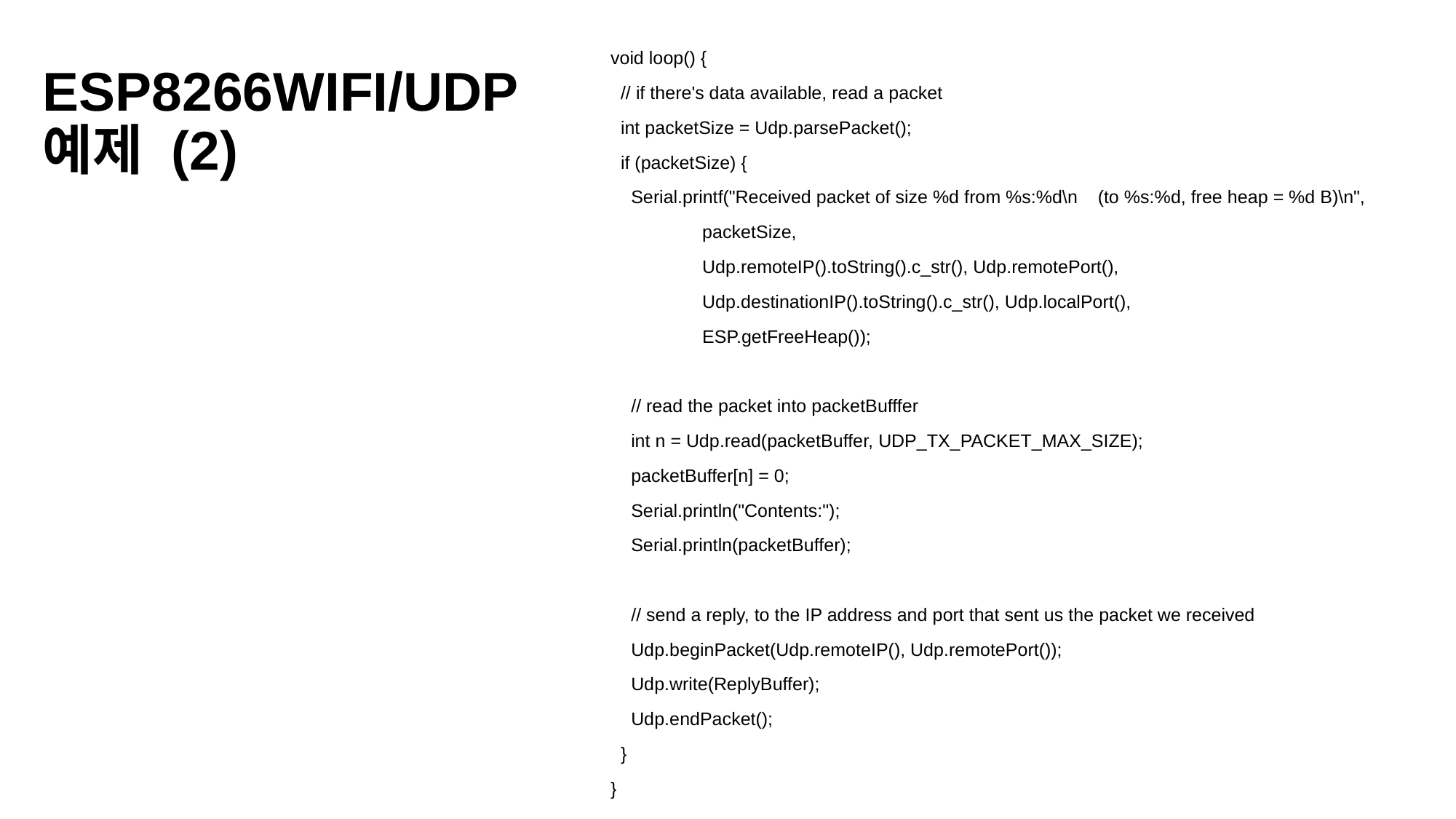

# ESP8266WIFI/UDP 예제 (2)
void loop() {
  // if there's data available, read a packet
  int packetSize = Udp.parsePacket();
  if (packetSize) {
    Serial.printf("Received packet of size %d from %s:%d\n    (to %s:%d, free heap = %d B)\n",
                  packetSize,
                  Udp.remoteIP().toString().c_str(), Udp.remotePort(),
                  Udp.destinationIP().toString().c_str(), Udp.localPort(),
                  ESP.getFreeHeap());

    // read the packet into packetBufffer
    int n = Udp.read(packetBuffer, UDP_TX_PACKET_MAX_SIZE);
    packetBuffer[n] = 0;
    Serial.println("Contents:");
    Serial.println(packetBuffer);

    // send a reply, to the IP address and port that sent us the packet we received
    Udp.beginPacket(Udp.remoteIP(), Udp.remotePort());
    Udp.write(ReplyBuffer);
    Udp.endPacket();
  }
}